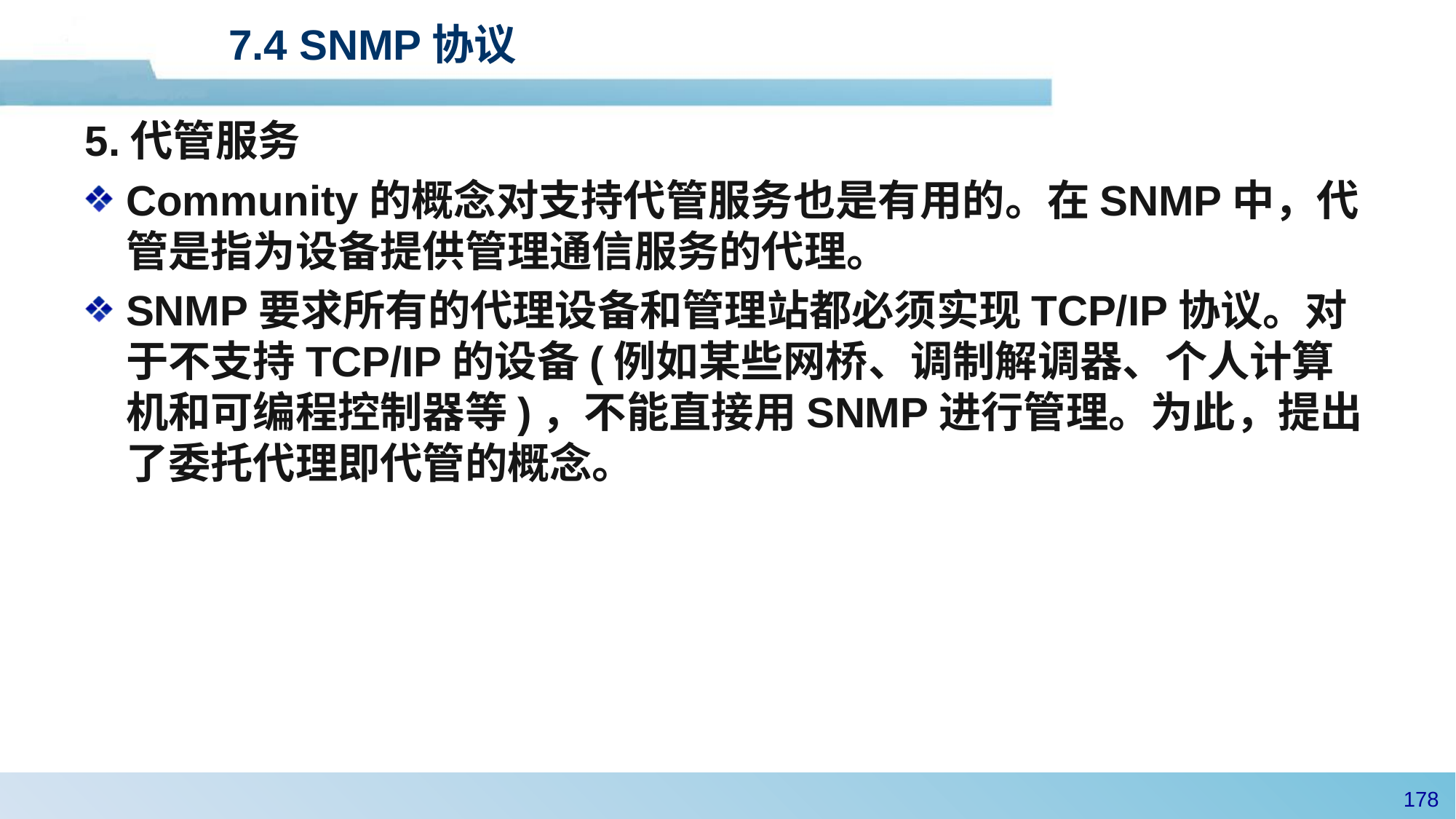

# 7.4 SNMP协议
5.代管服务
Community的概念对支持代管服务也是有用的。在SNMP中，代管是指为设备提供管理通信服务的代理。
SNMP要求所有的代理设备和管理站都必须实现TCP/IP协议。对于不支持TCP/IP的设备(例如某些网桥、调制解调器、个人计算机和可编程控制器等)，不能直接用SNMP进行管理。为此，提出了委托代理即代管的概念。

178